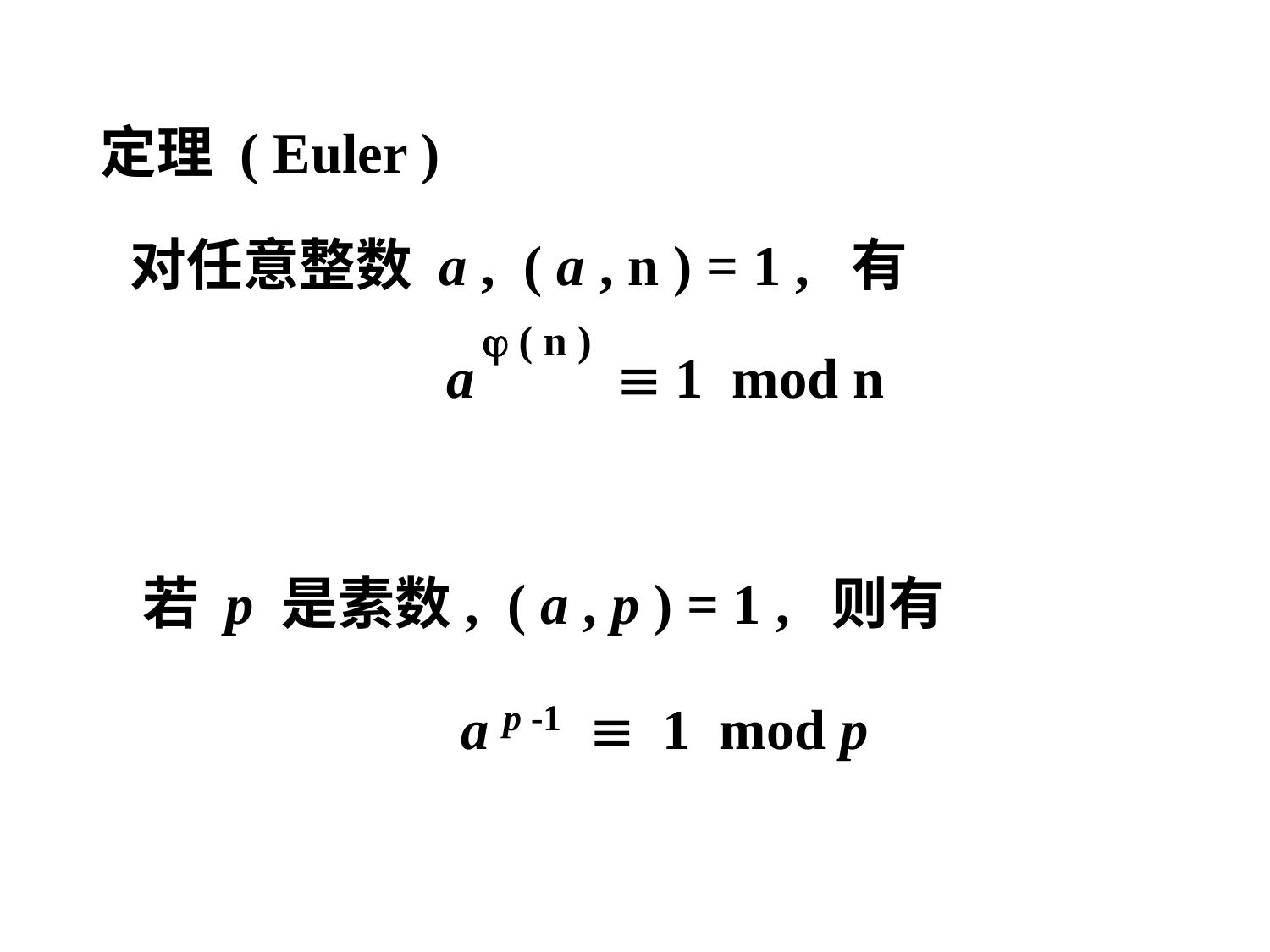

定理 ( Euler )
   对任意整数 a ,  ( a , n ) = 1 ,  有
                          a          ≡ 1  mod n

    若 p 是素数,  ( a , p ) = 1 ,  则有
                           a p -1   ≡  1  mod p

ϕ ( n )